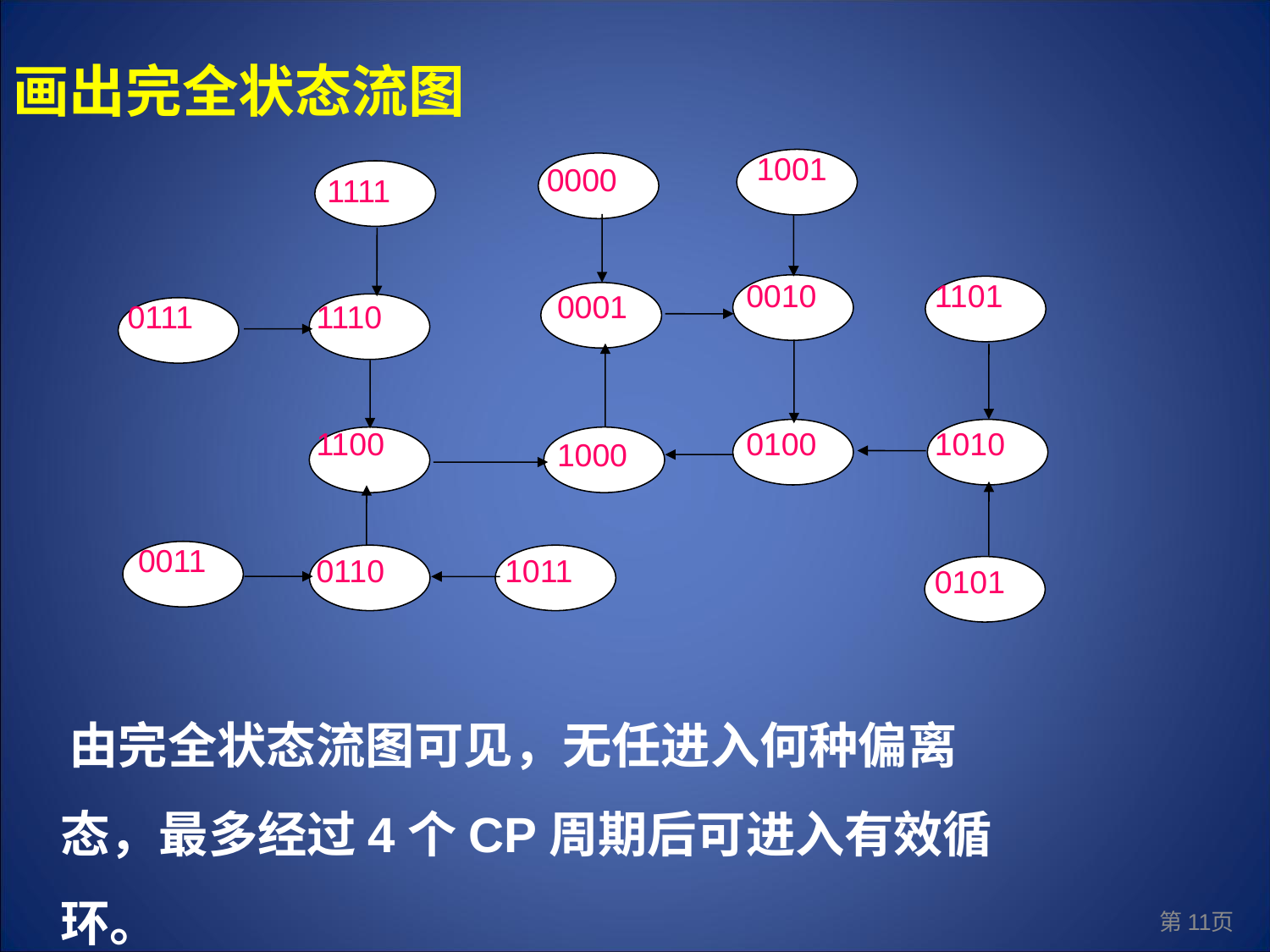

画出完全状态流图
1001

0000

1111

0010
1101

0001

0111
1110

1100
0100
1010

1000

0011

0110
1011

0101

    由完全状态流图可见，无任进入何种偏离态，最多经过4个CP周期后可进入有效循环。